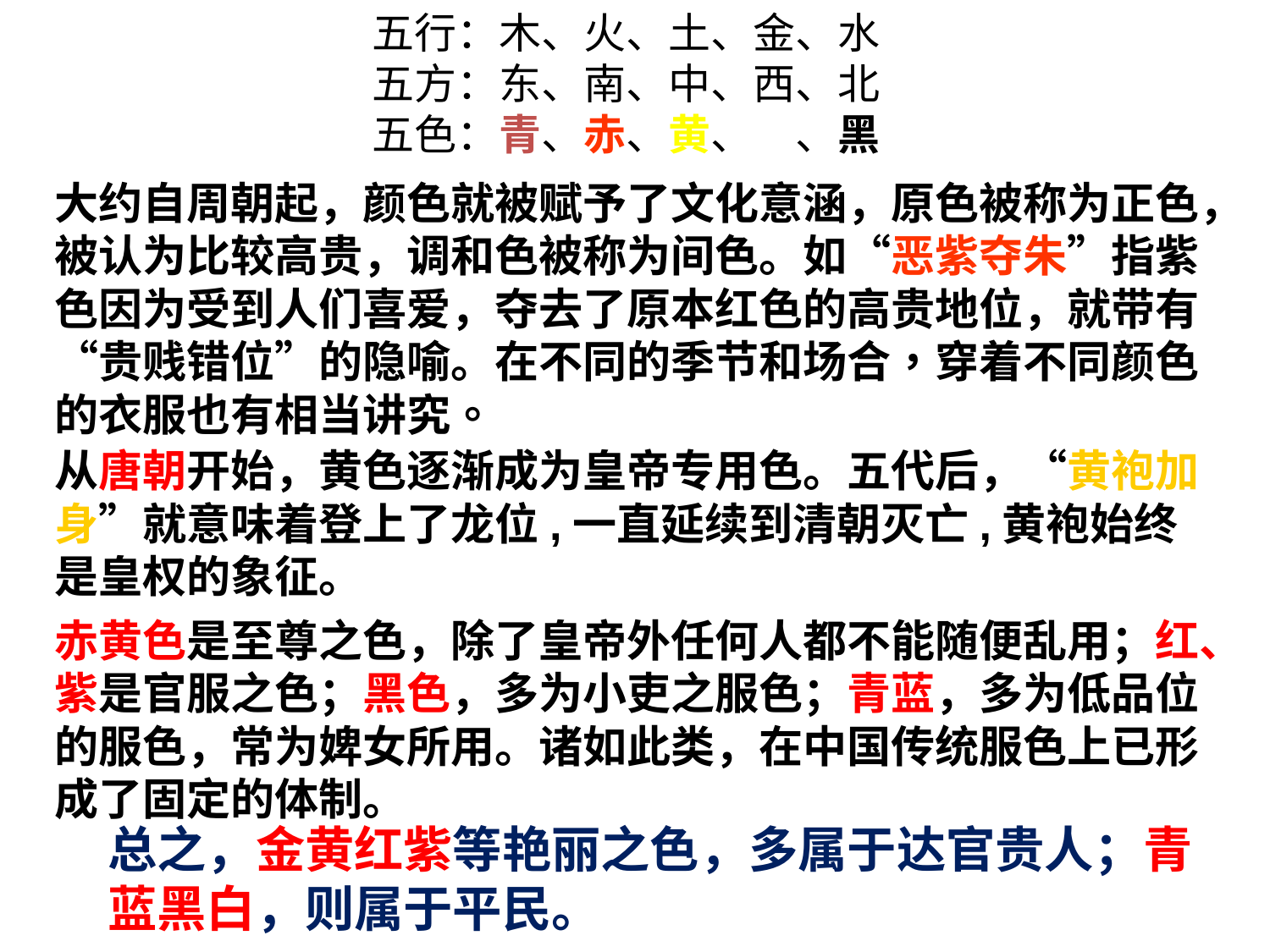

五行：木、火、土、金、水
五方：东、南、中、西、北
五色：青、赤、黄、白、黑
大约自周朝起，颜色就被赋予了文化意涵，原色被称为正色，被认为比较高贵，调和色被称为间色。如“恶紫夺朱”指紫色因为受到人们喜爱，夺去了原本红色的高贵地位，就带有“贵贱错位”的隐喻。在不同的季节和场合，穿着不同颜色的衣服也有相当讲究。
从唐朝开始，黄色逐渐成为皇帝专用色。五代后，“黄袍加身”就意味着登上了龙位,一直延续到清朝灭亡,黄袍始终是皇权的象征。
赤黄色是至尊之色，除了皇帝外任何人都不能随便乱用；红、紫是官服之色；黑色，多为小吏之服色；青蓝，多为低品位的服色，常为婢女所用。诸如此类，在中国传统服色上已形成了固定的体制。
总之，金黄红紫等艳丽之色，多属于达官贵人；青蓝黑白，则属于平民。